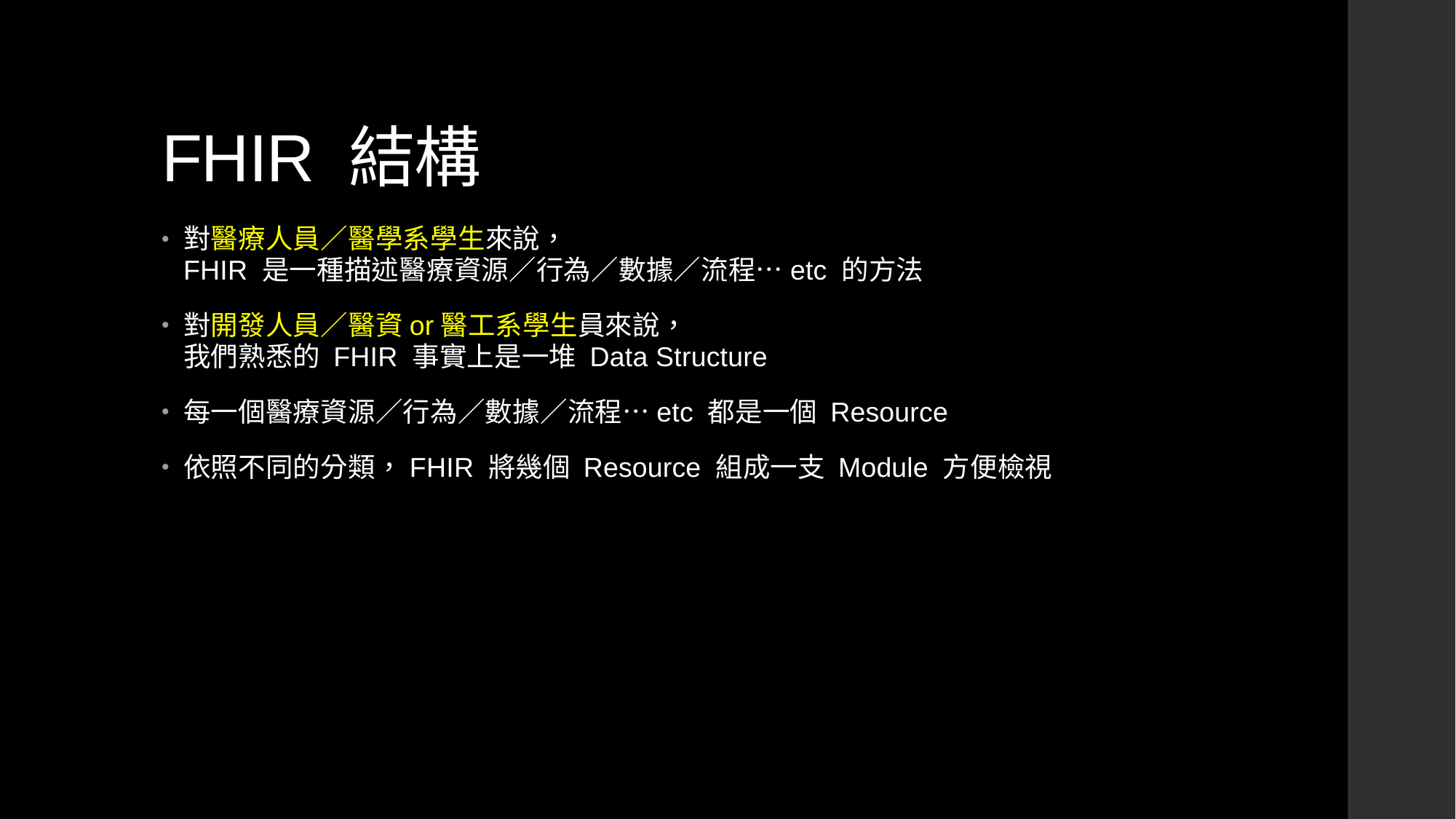

# FHIR 結構
對醫療人員／醫學系學生來說，
FHIR 是一種描述醫療資源／行為／數據／流程…etc 的方法
對開發人員／醫資or醫工系學生員來說，
我們熟悉的 FHIR 事實上是一堆 Data Structure
每一個醫療資源／行為／數據／流程…etc 都是一個 Resource
依照不同的分類，FHIR 將幾個 Resource 組成一支 Module 方便檢視